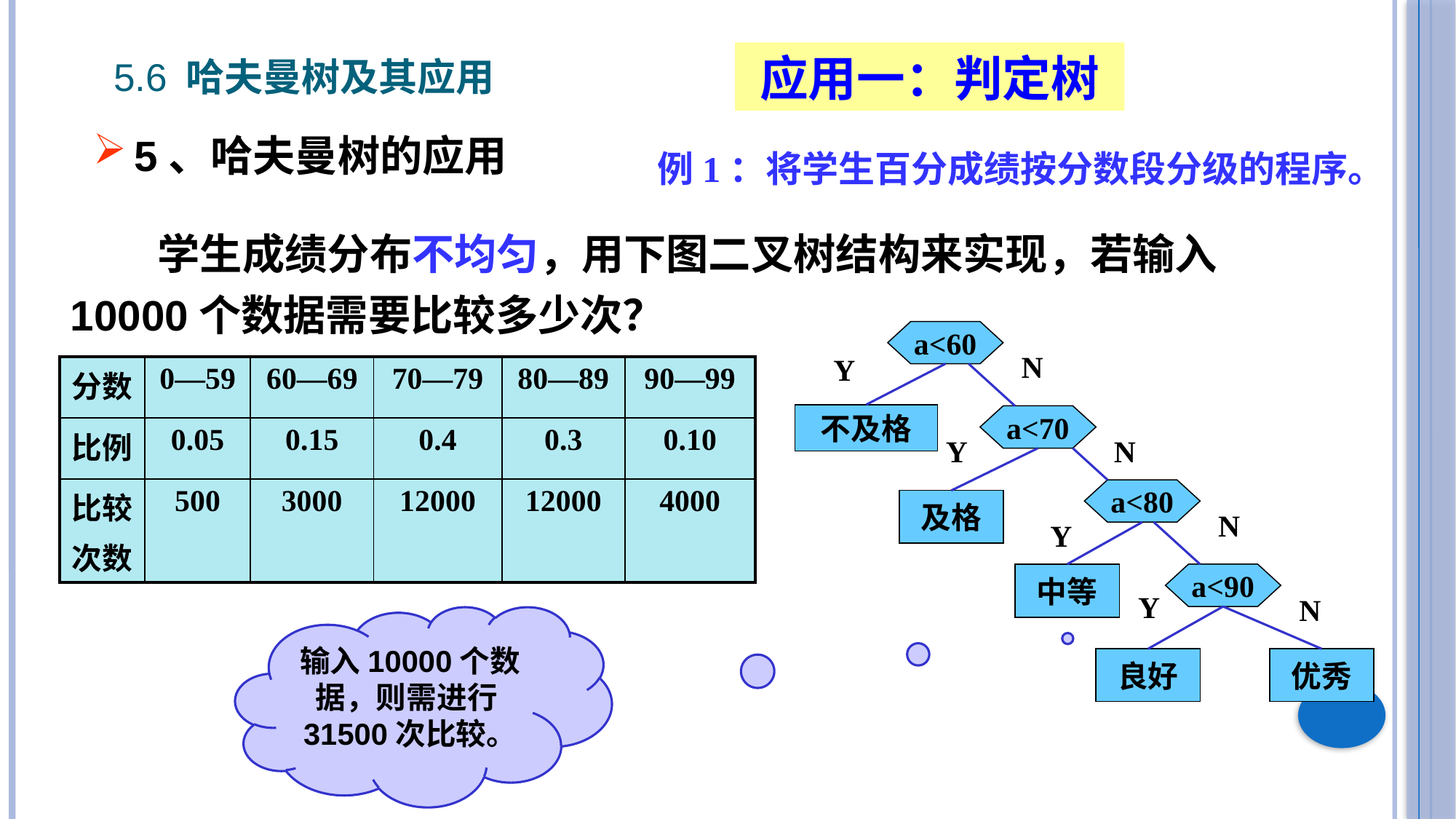

5.6 哈夫曼树及其应用
应用一：判定树
5、哈夫曼树的应用

        例1：将学生百分成绩按分数段分级的程序。
        学生成绩分布不均匀，用下图二叉树结构来实现，若输入10000个数据需要比较多少次？
 a<60
N
Y

不及格
 a<70
Y
N

 a<80
及格
N
Y

中等
 a<90
Y
N
良好
优秀
| 分数 | 0—59 | 60—69 | 70—79 | 80—89 | 90—99 |
| --- | --- | --- | --- | --- | --- |
| 比例 | 0.05 | 0.15 | 0.4 | 0.3 | 0.10 |
| 比较 次数 | 500 | 3000 | 12000 | 12000 | 4000 |
输入10000个数据，则需进行31500次比较。